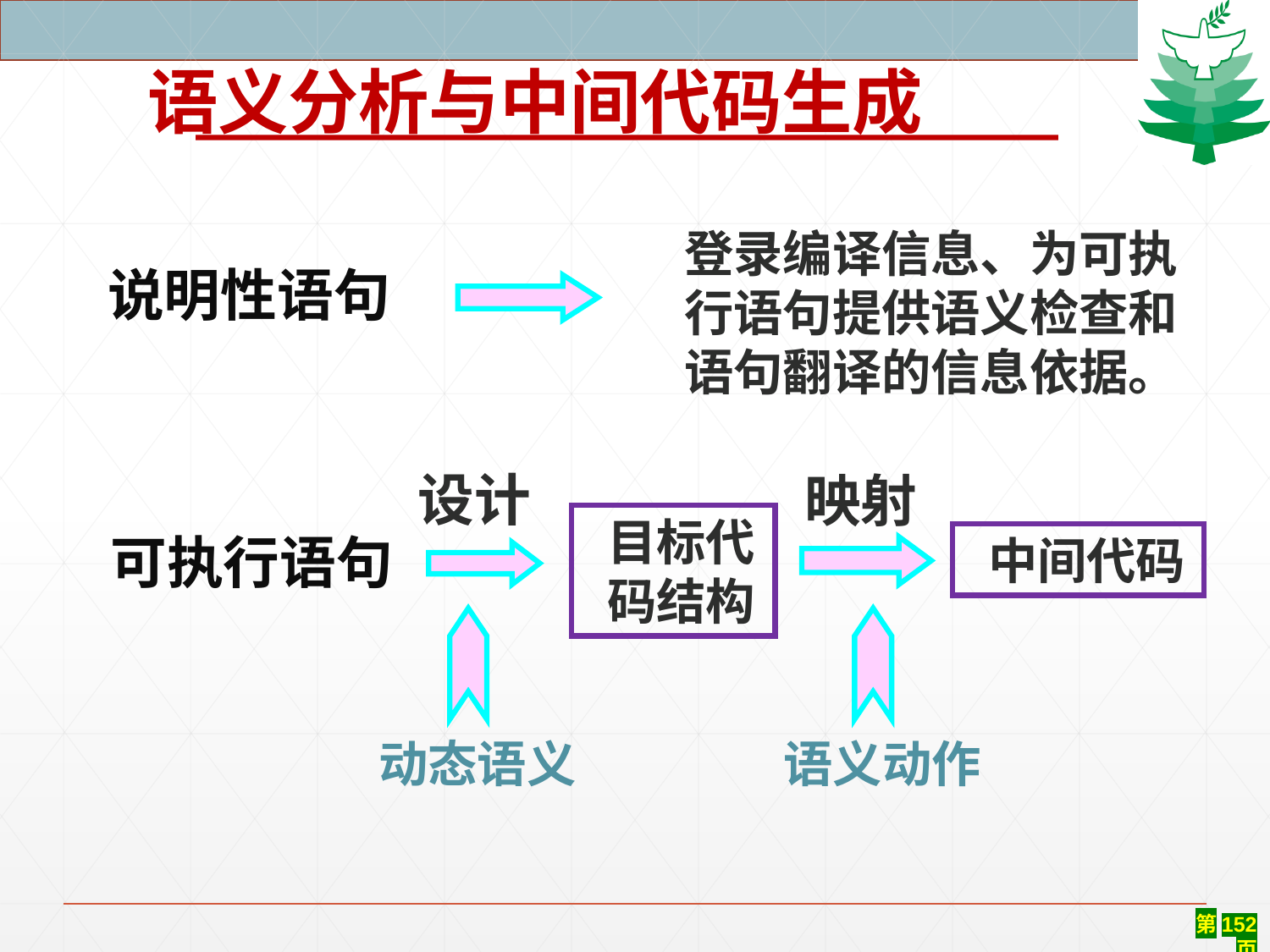

语义分析与中间代码生成

登录编译信息、为可执行语句提供语义检查和语句翻译的信息依据。
说明性语句

设计

映射

 目标代
 码结构
可执行语句
 中间代码

动态语义

语义动作